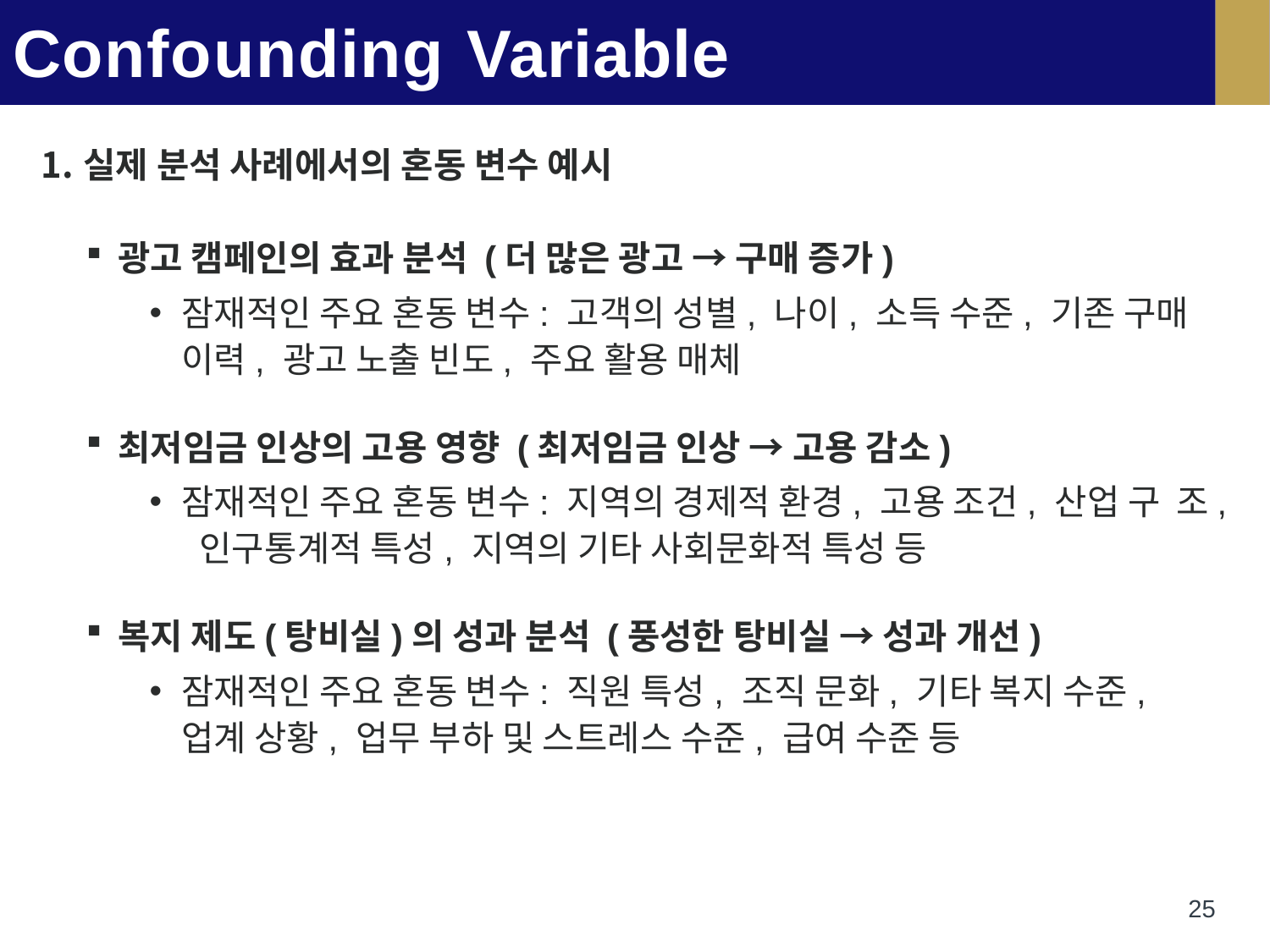

# Confounding Variable
실제 분석 사례에서의 혼동 변수 예시

광고 캠페인의 효과 분석 (더 많은 광고 → 구매 증가)
잠재적인 주요 혼동 변수: 고객의 성별, 나이, 소득 수준, 기존 구매  이력, 광고 노출 빈도, 주요 활용 매체

최저임금 인상의 고용 영향 (최저임금 인상 → 고용 감소)
잠재적인 주요 혼동 변수: 지역의 경제적 환경, 고용 조건, 산업 구  조, 인구통계적 특성, 지역의 기타 사회문화적 특성 등

복지 제도(탕비실)의 성과 분석 (풍성한 탕비실 → 성과 개선)
잠재적인 주요 혼동 변수: 직원 특성, 조직 문화, 기타 복지 수준,  업계 상황, 업무 부하 및 스트레스 수준, 급여 수준 등
25